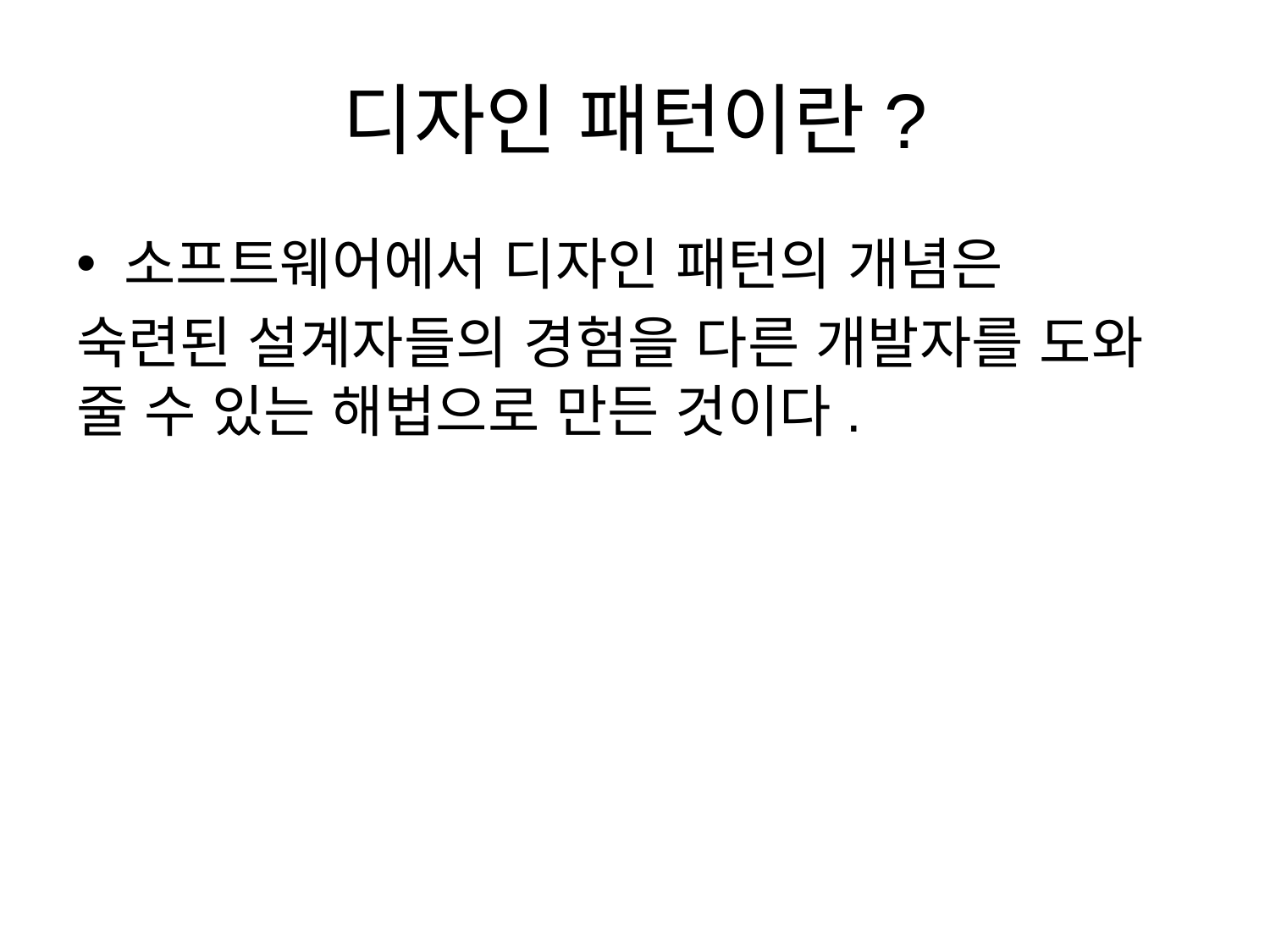

# 디자인 패턴이란?
소프트웨어에서 디자인 패턴의 개념은
숙련된 설계자들의 경험을 다른 개발자를 도와 줄 수 있는 해법으로 만든 것이다.